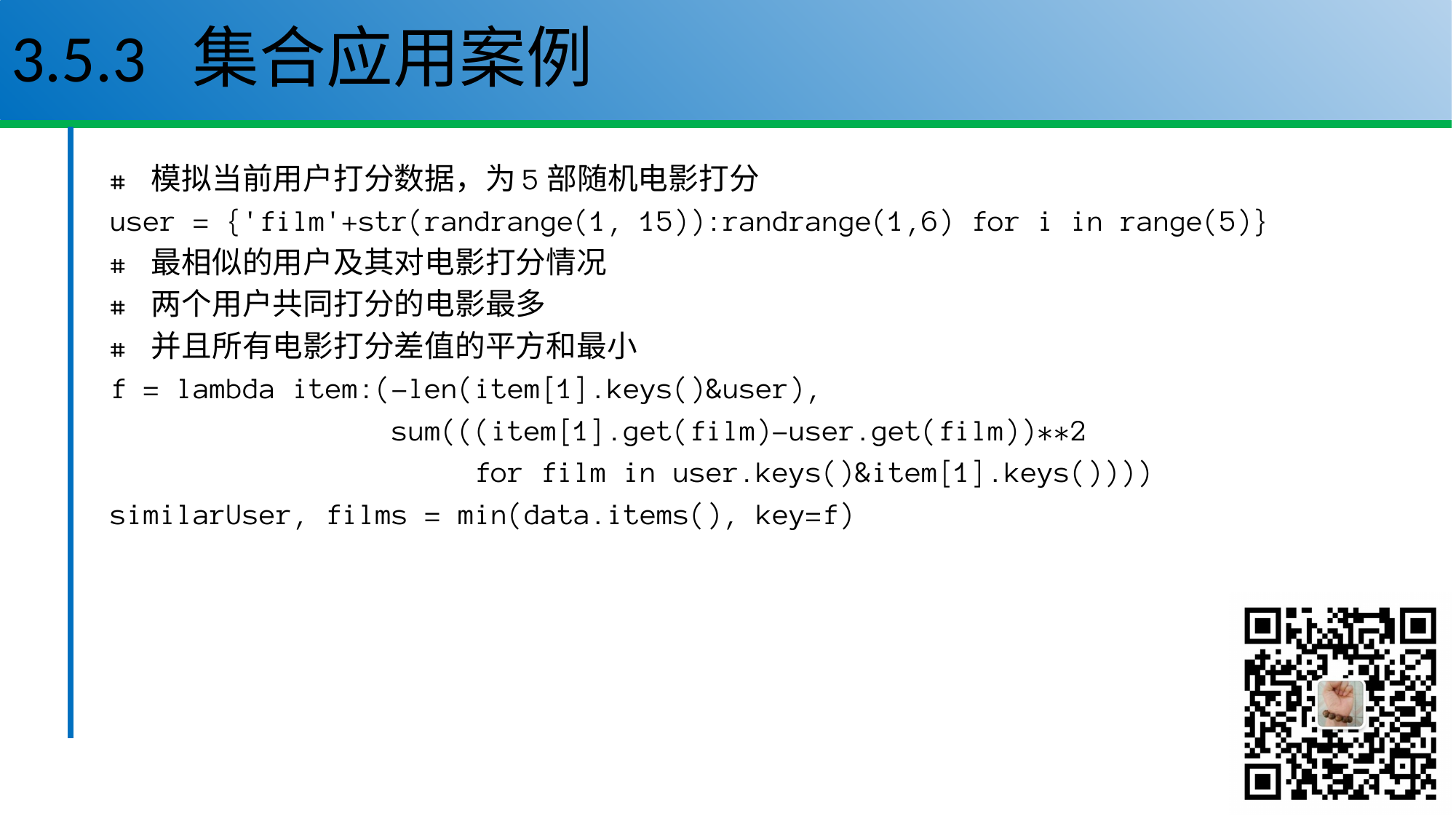

# 3.5.3  集合应用案例
# 模拟当前用户打分数据，为5部随机电影打分
user = {'film'+str(randrange(1, 15)):randrange(1,6) for i in range(5)}
# 最相似的用户及其对电影打分情况
# 两个用户共同打分的电影最多
# 并且所有电影打分差值的平方和最小
f = lambda item:(-len(item[1].keys()&user),
                 sum(((item[1].get(film)-user.get(film))**2
                      for film in user.keys()&item[1].keys())))
similarUser, films = min(data.items(), key=f)
68